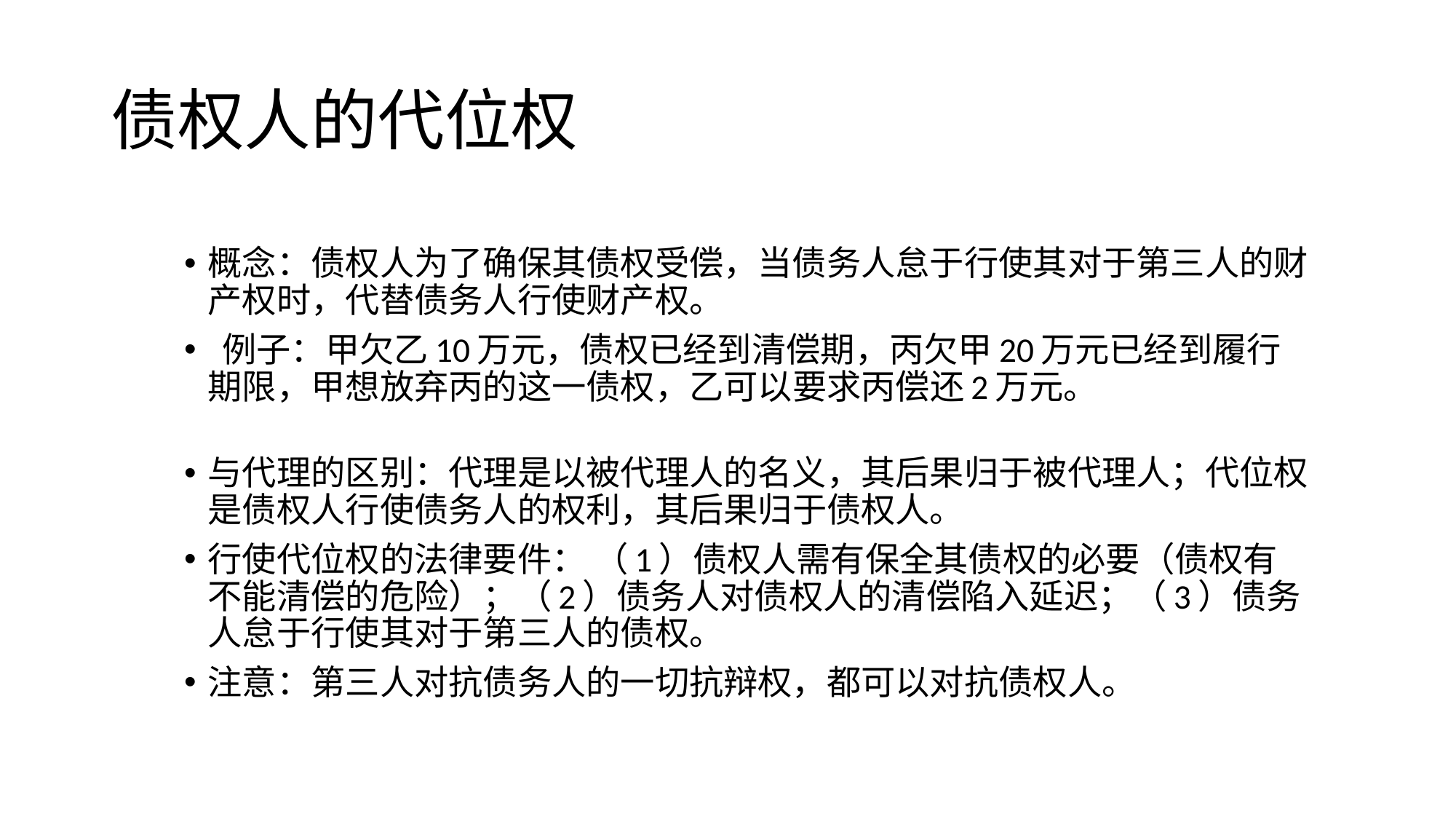

# 债权人的代位权
概念：债权人为了确保其债权受偿，当债务人怠于行使其对于第三人的财产权时，代替债务人行使财产权。
 例子：甲欠乙10万元，债权已经到清偿期，丙欠甲20万元已经到履行期限，甲想放弃丙的这一债权，乙可以要求丙偿还2万元。
与代理的区别：代理是以被代理人的名义，其后果归于被代理人；代位权是债权人行使债务人的权利，其后果归于债权人。
行使代位权的法律要件： （1）债权人需有保全其债权的必要（债权有不能清偿的危险）；（2）债务人对债权人的清偿陷入延迟；（3）债务人怠于行使其对于第三人的债权。
注意：第三人对抗债务人的一切抗辩权，都可以对抗债权人。